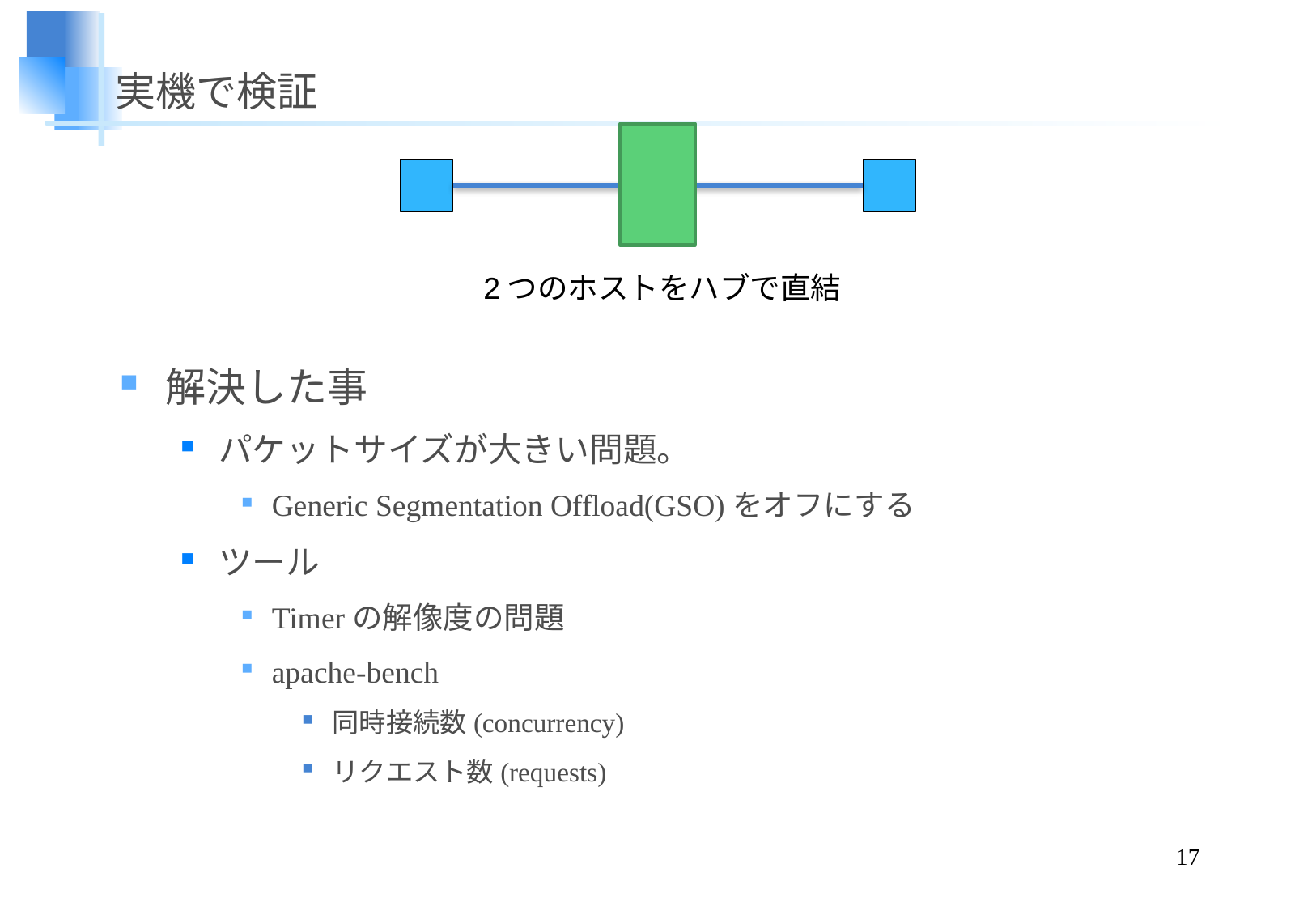

# 実機で検証

2つのホストをハブで直結
解決した事
パケットサイズが大きい問題。
Generic Segmentation Offload(GSO)をオフにする
ツール
Timerの解像度の問題
apache-bench
同時接続数(concurrency)
リクエスト数(requests)
17